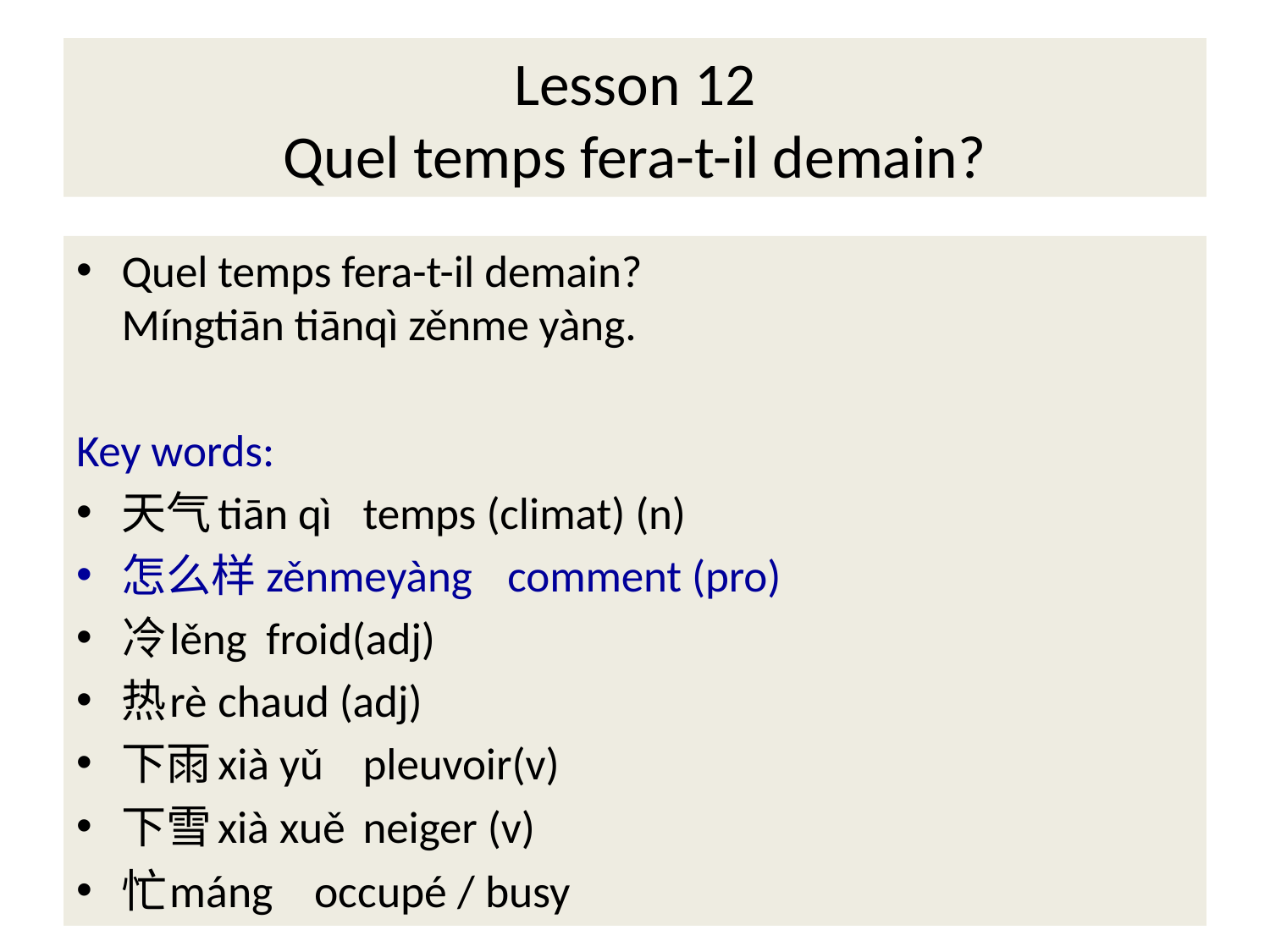

# Lesson 12 Quel temps fera-t-il demain?
Quel temps fera-t-il demain?
Míngtiān tiānqì zěnme yàng.

Key words:
天气	tiān qì 	temps (climat) (n)
怎么样	zěnmeyàng 	comment (pro)
冷		lěng 		froid(adj)
热		rè 		chaud (adj)
下雨	xià yǔ 		pleuvoir(v)
下雪	xià xuě 	neiger (v)
忙		máng		occupé / busy
Daphne OLSON@SKEMA
4